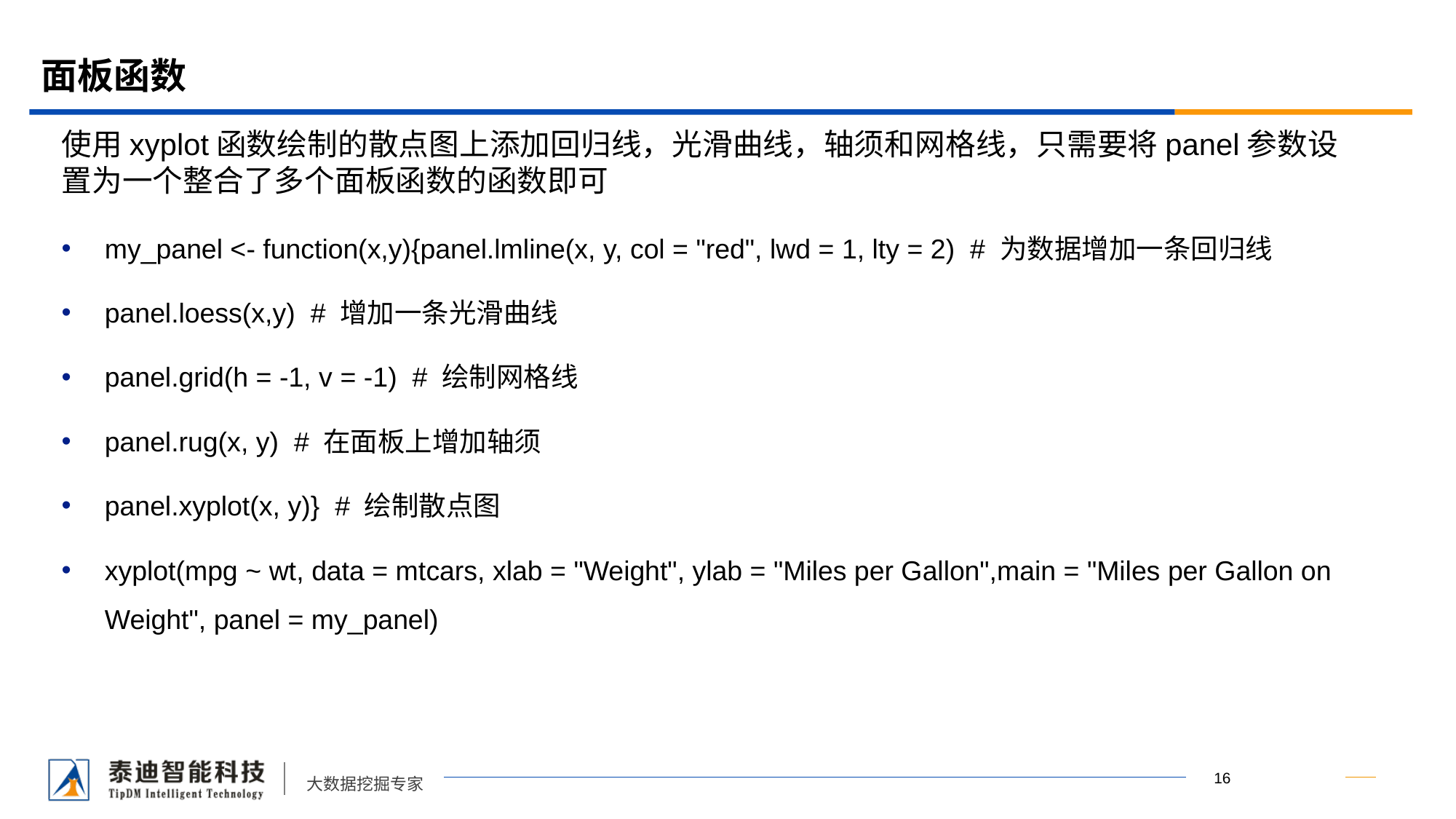

# 面板函数
使用xyplot函数绘制的散点图上添加回归线，光滑曲线，轴须和网格线，只需要将panel参数设置为一个整合了多个面板函数的函数即可
my_panel <- function(x,y){panel.lmline(x, y, col = "red", lwd = 1, lty = 2)  # 为数据增加一条回归线
panel.loess(x,y)  # 增加一条光滑曲线
panel.grid(h = -1, v = -1)  # 绘制网格线
panel.rug(x, y)  # 在面板上增加轴须
panel.xyplot(x, y)}  # 绘制散点图
xyplot(mpg ~ wt, data = mtcars, xlab = "Weight", ylab = "Miles per Gallon",main = "Miles per Gallon on Weight", panel = my_panel)